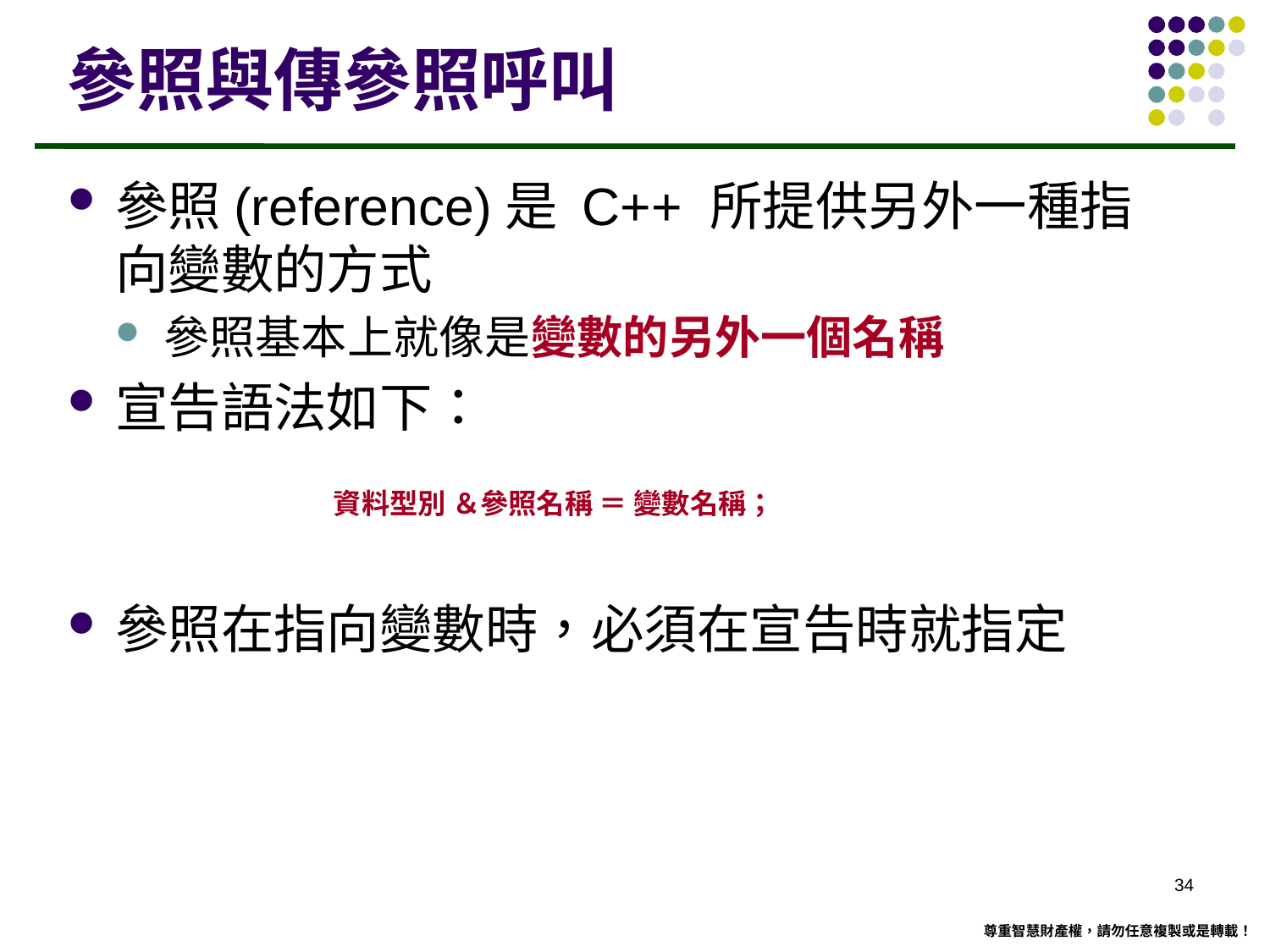

# 參照與傳參照呼叫
參照(reference)是 C++ 所提供另外一種指向變數的方式
參照基本上就像是變數的另外一個名稱
宣告語法如下：

參照在指向變數時，必須在宣告時就指定

資料型別 ＆參照名稱 ＝ 變數名稱；
34